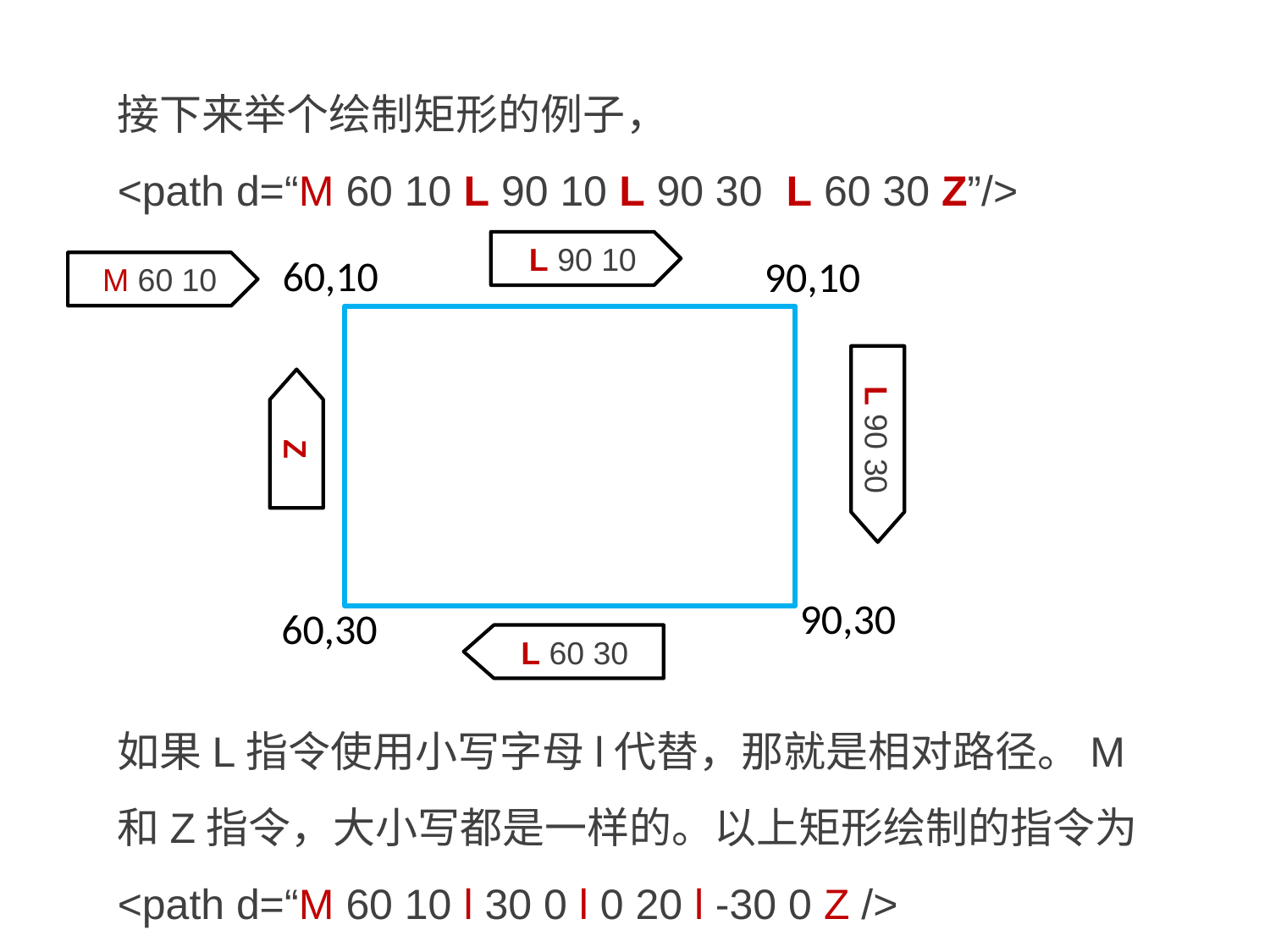

接下来举个绘制矩形的例子，
<path d=“M 60 10 L 90 10 L 90 30  L 60 30 Z”/>
 L 90 10
60,10
90,10
 M 60 10

 Z
 L 90 30
90,30
60,30
 L 60 30
如果L指令使用小写字母l代替，那就是相对路径。M和Z指令，大小写都是一样的。以上矩形绘制的指令为
<path d=“M 60 10 l 30 0 l 0 20 l -30 0 Z />